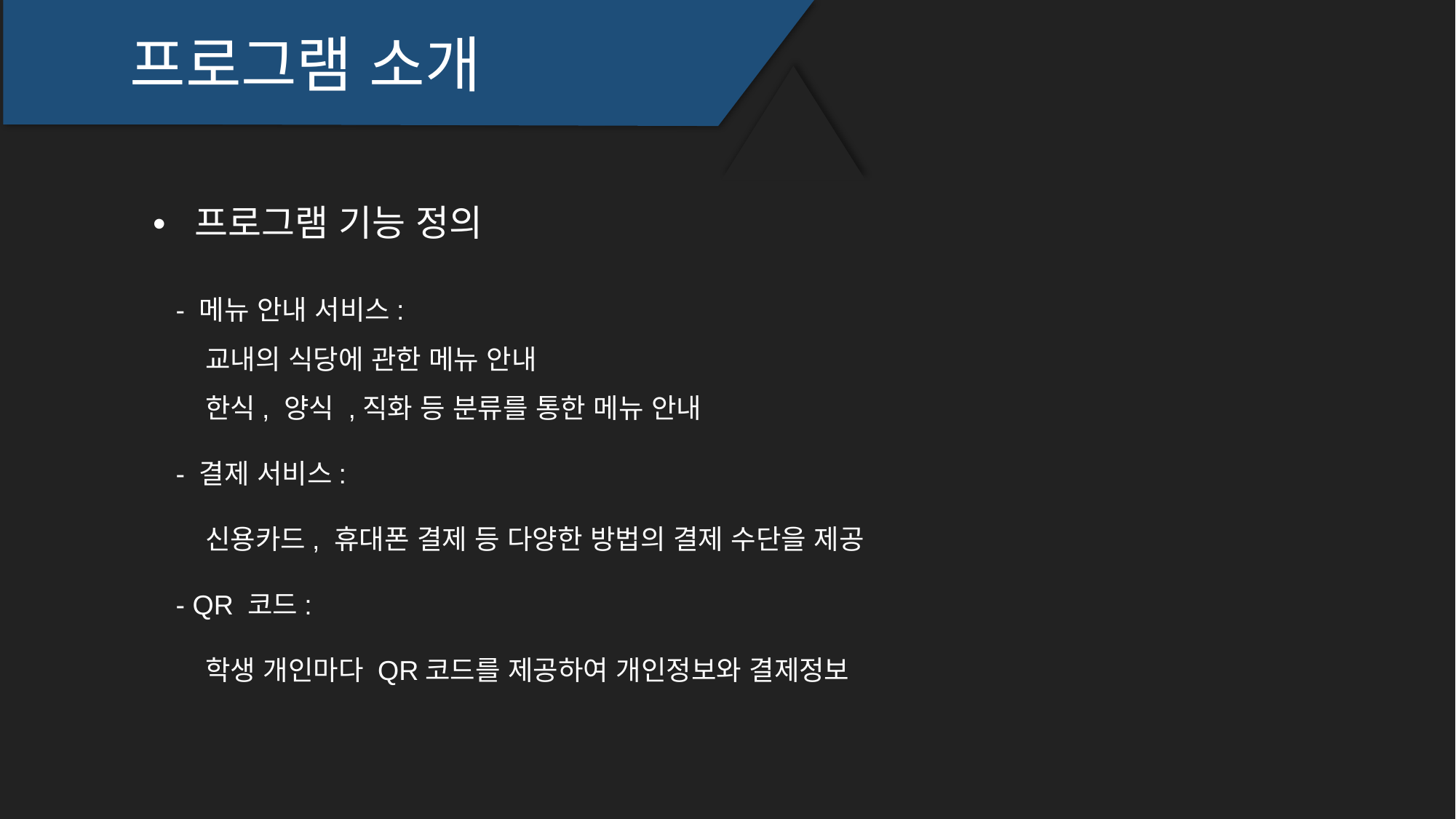

프로그램 소개

•  프로그램 기능 정의

   - 메뉴 안내 서비스:
      교내의 식당에 관한 메뉴 안내
      한식, 양식 ,직화 등 분류를 통한 메뉴 안내

   - 결제 서비스:

      신용카드, 휴대폰 결제 등 다양한 방법의 결제 수단을 제공

   - QR 코드:

      학생 개인마다 QR코드를 제공하여 개인정보와 결제정보